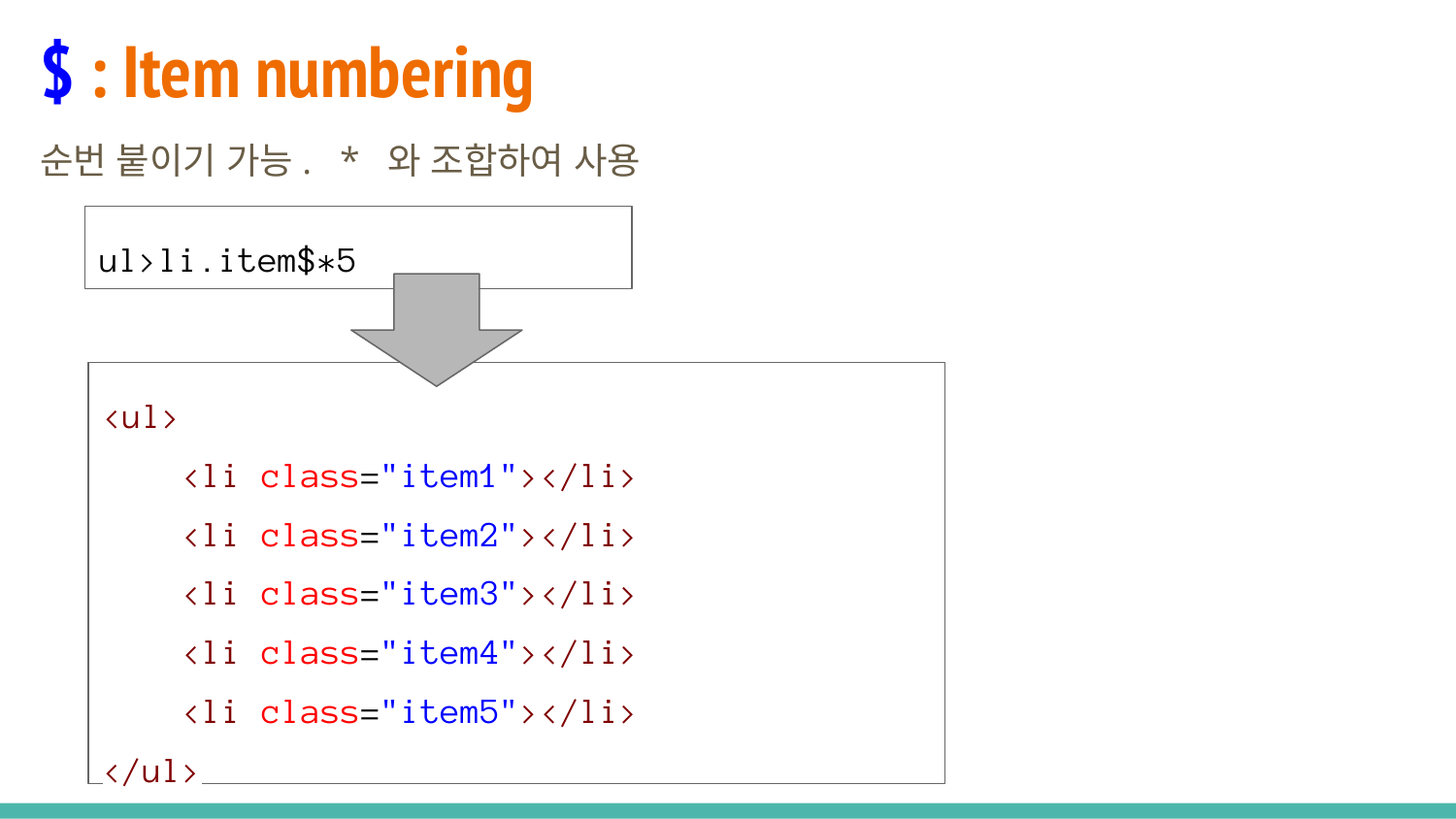

# $ : Item numbering
순번 붙이기 가능.   *  와 조합하여 사용
ul>li.item$*5

<ul>
    <li class="item1"></li>
    <li class="item2"></li>
    <li class="item3"></li>
    <li class="item4"></li>
    <li class="item5"></li>
</ul>